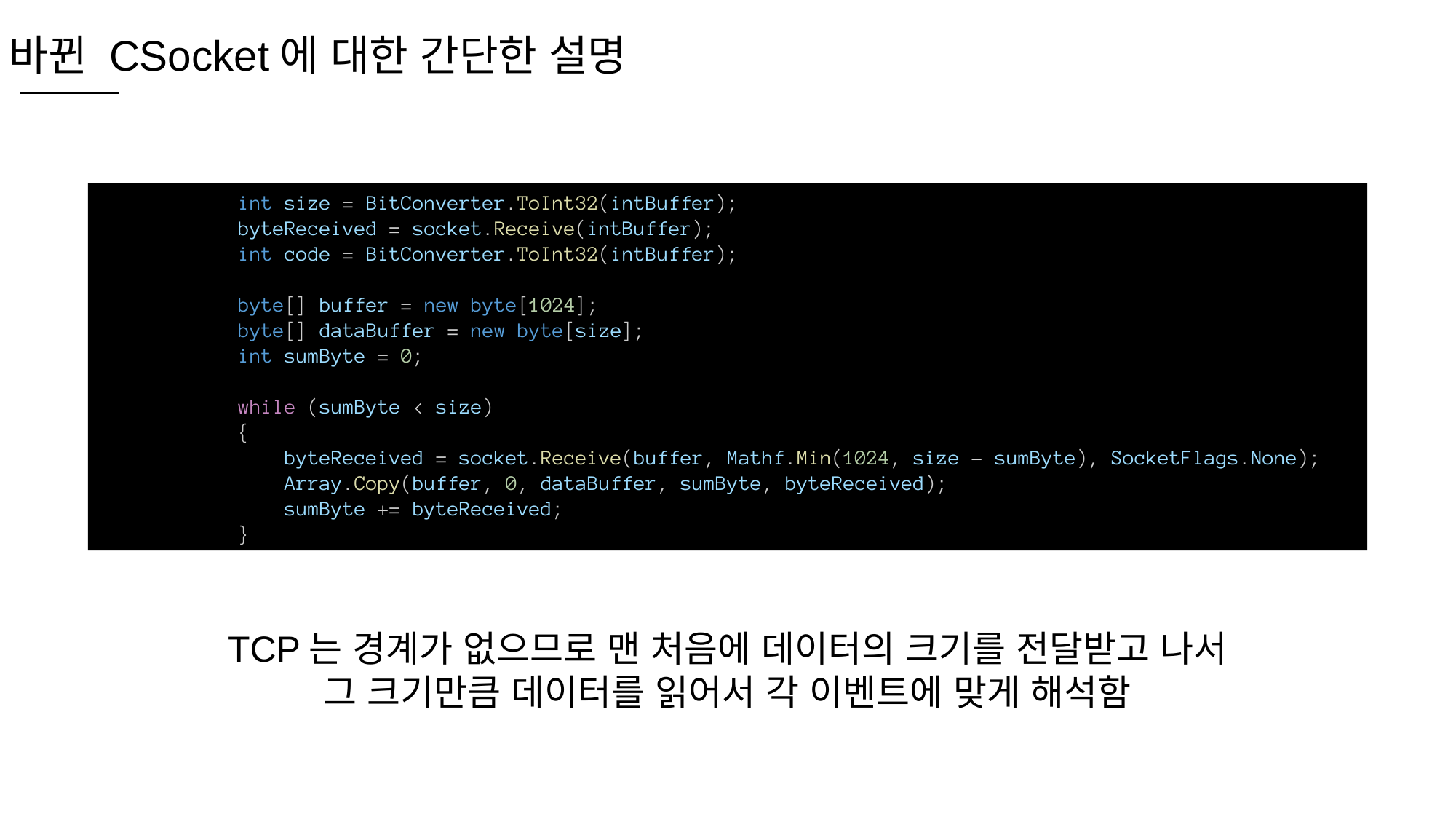

바뀐 CSocket에 대한 간단한 설명
            int size = BitConverter.ToInt32(intBuffer);
            byteReceived = socket.Receive(intBuffer);
            int code = BitConverter.ToInt32(intBuffer);
            byte[] buffer = new byte[1024];
            byte[] dataBuffer = new byte[size];
            int sumByte = 0;
            while (sumByte < size)
            {
                byteReceived = socket.Receive(buffer, Mathf.Min(1024, size - sumByte), SocketFlags.None);
                Array.Copy(buffer, 0, dataBuffer, sumByte, byteReceived);
                sumByte += byteReceived;
            }
TCP는 경계가 없으므로 맨 처음에 데이터의 크기를 전달받고 나서
그 크기만큼 데이터를 읽어서 각 이벤트에 맞게 해석함